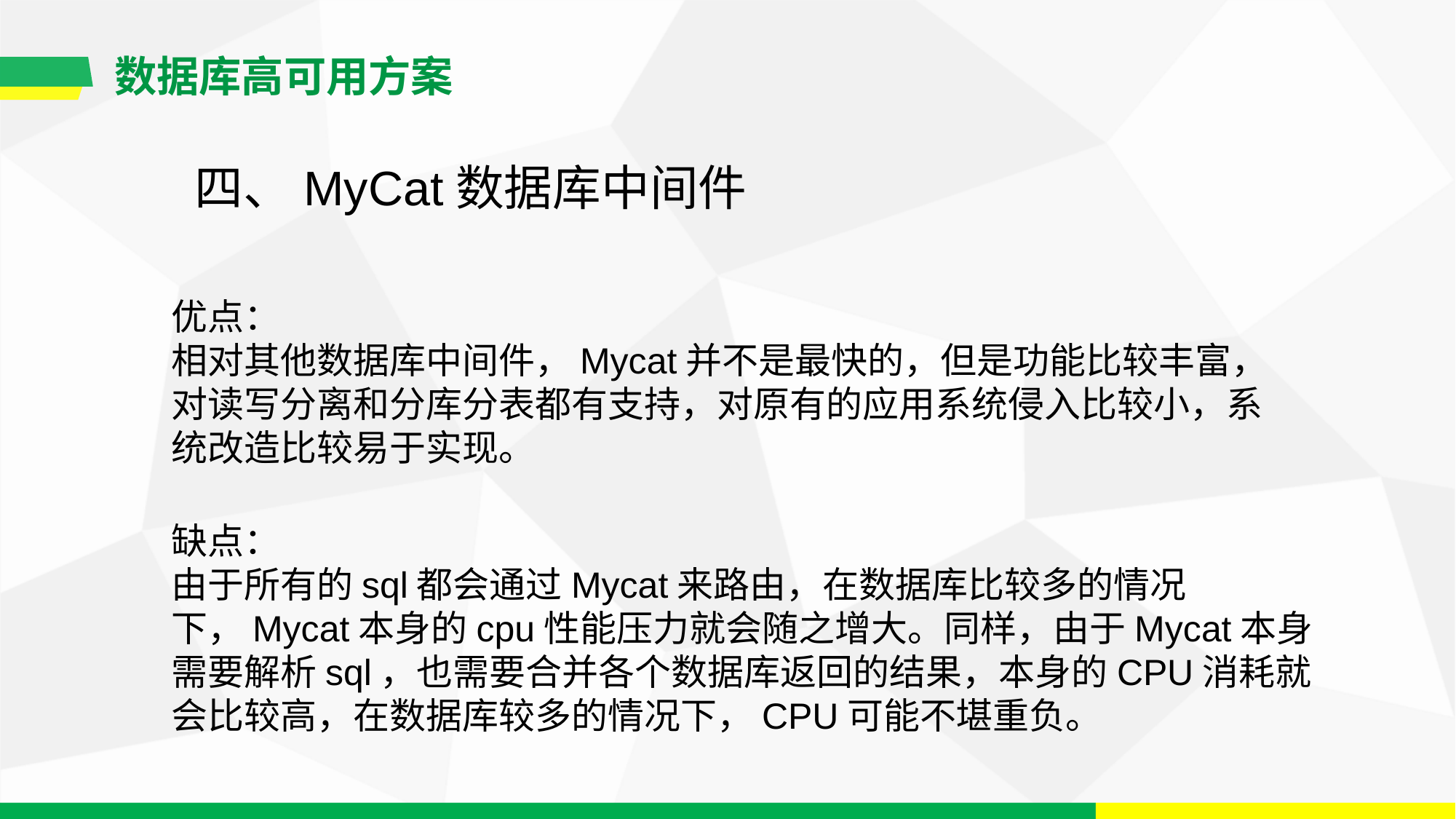

数据库高可用方案
四、MyCat数据库中间件
优点：
相对其他数据库中间件，Mycat并不是最快的，但是功能比较丰富，对读写分离和分库分表都有支持，对原有的应用系统侵入比较小，系统改造比较易于实现。
缺点：
由于所有的sql都会通过Mycat来路由，在数据库比较多的情况下，Mycat本身的cpu性能压力就会随之增大。同样，由于Mycat本身需要解析sql，也需要合并各个数据库返回的结果，本身的CPU消耗就会比较高，在数据库较多的情况下，CPU可能不堪重负。